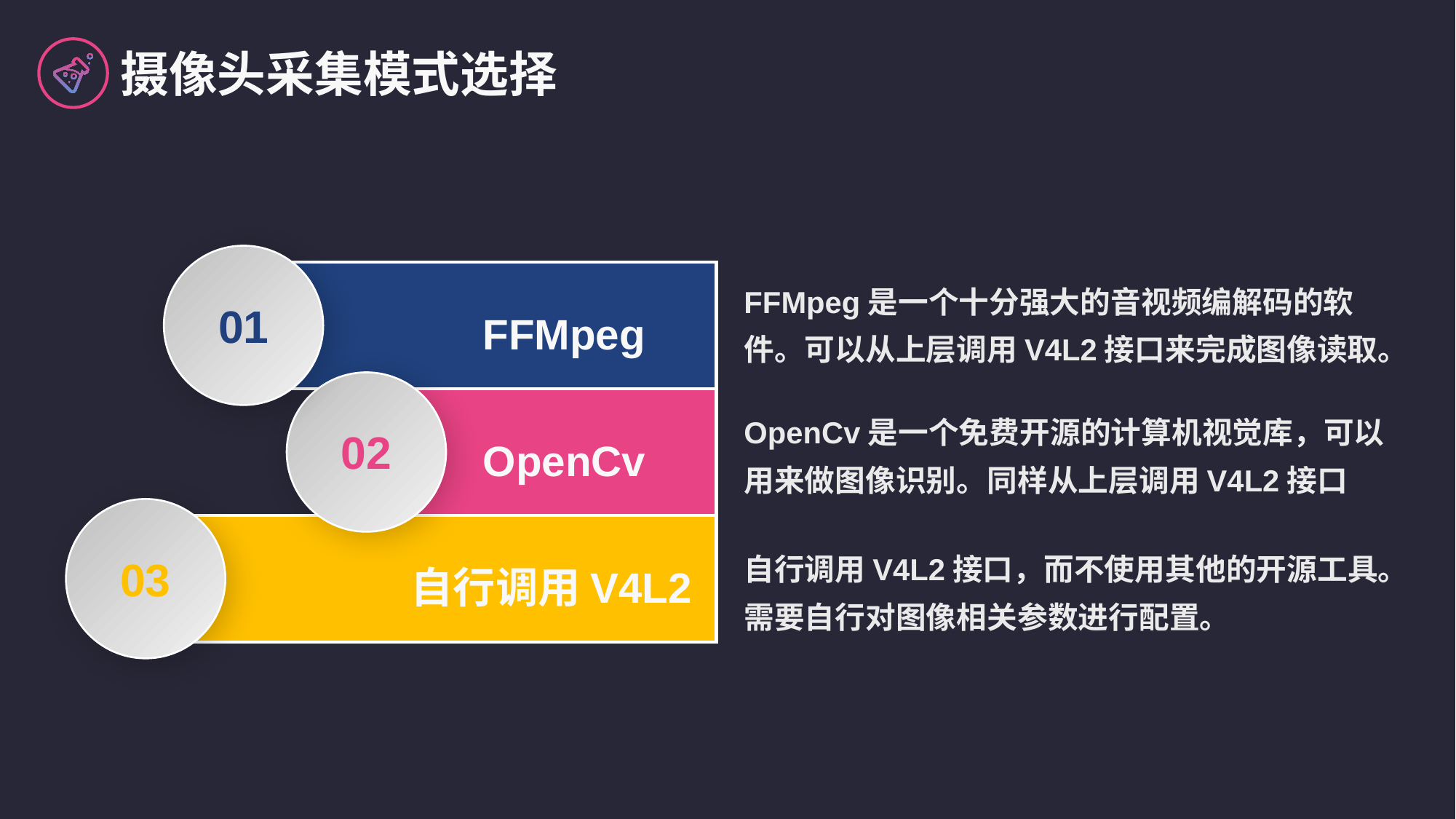

摄像头采集模式选择

FFMpeg是一个十分强大的音视频编解码的软件。可以从上层调用V4L2接口来完成图像读取。
FFMpeg
01

OpenCv是一个免费开源的计算机视觉库，可以用来做图像识别。同样从上层调用V4L2接口
02
OpenCv

自行调用V4L2
自行调用V4L2接口，而不使用其他的开源工具。需要自行对图像相关参数进行配置。
03